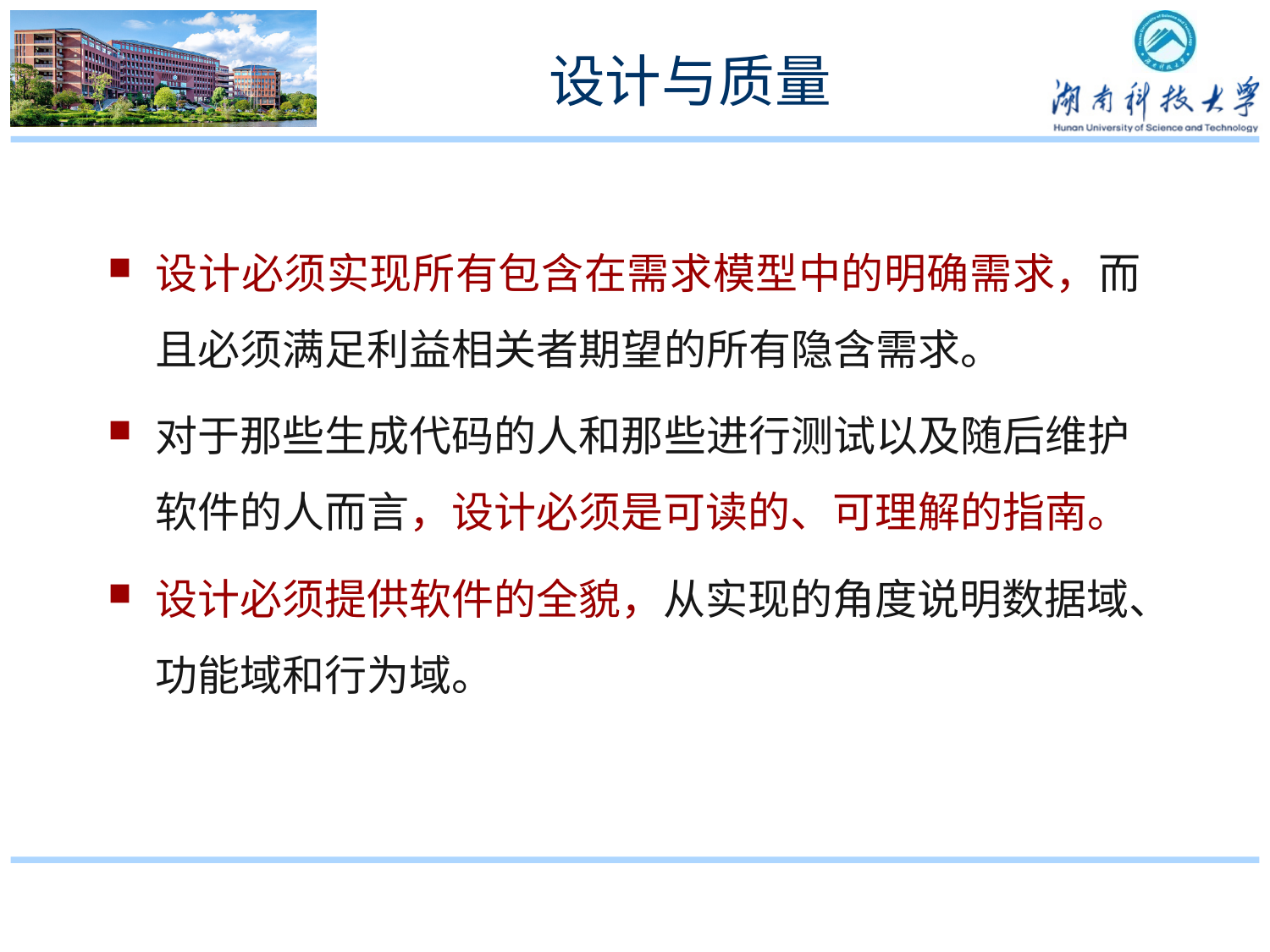

# 设计与质量
设计必须实现所有包含在需求模型中的明确需求，而且必须满足利益相关者期望的所有隐含需求。
对于那些生成代码的人和那些进行测试以及随后维护软件的人而言，设计必须是可读的、可理解的指南。
设计必须提供软件的全貌，从实现的角度说明数据域、功能域和行为域。
5